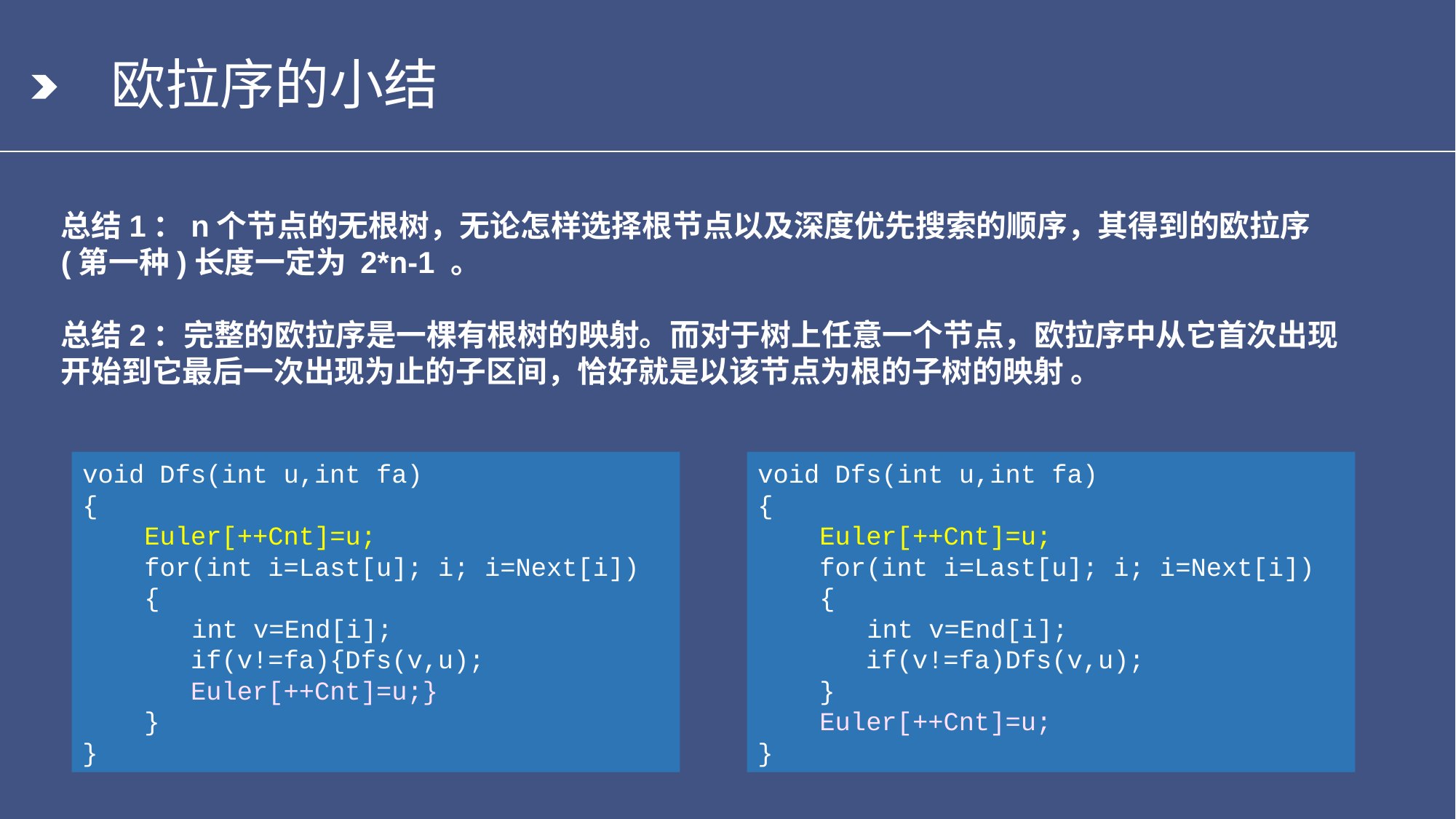

# 欧拉序的小结
总结1：n个节点的无根树，无论怎样选择根节点以及深度优先搜索的顺序，其得到的欧拉序(第一种)长度一定为 2*n-1 。

总结2：完整的欧拉序是一棵有根树的映射。而对于树上任意一个节点，欧拉序中从它首次出现开始到它最后一次出现为止的子区间，恰好就是以该节点为根的子树的映射 。
void Dfs(int u,int fa)
{
    Euler[++Cnt]=u;
    for(int i=Last[u]; i; i=Next[i])
    {
    	int v=End[i];
       if(v!=fa){Dfs(v,u);
       Euler[++Cnt]=u;}
    }
}
void Dfs(int u,int fa)
{
    Euler[++Cnt]=u;
    for(int i=Last[u]; i; i=Next[i])
    {
    	int v=End[i];
       if(v!=fa)Dfs(v,u);
    }
    Euler[++Cnt]=u;
}